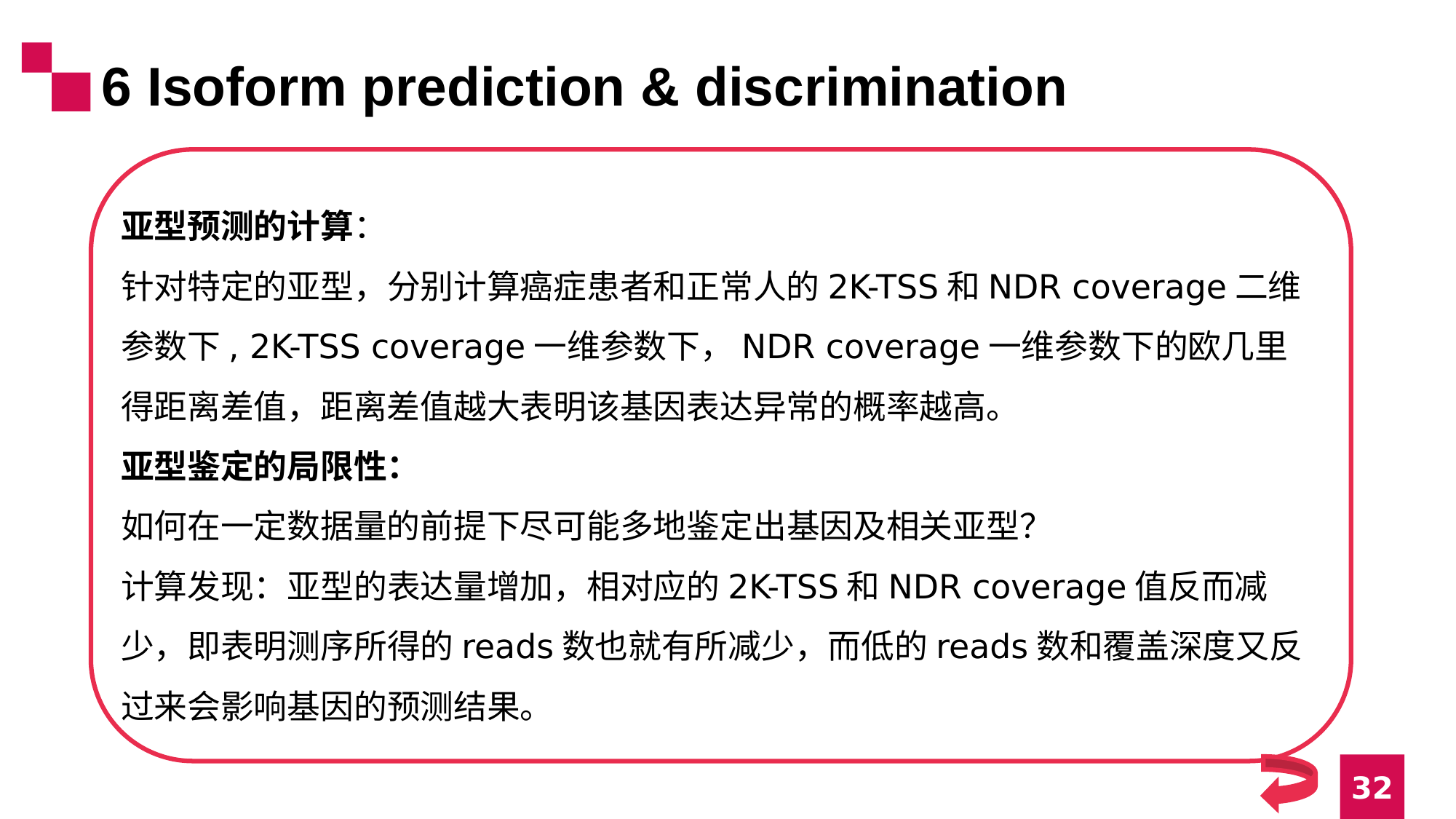

6 Isoform prediction & discrimination
亚型预测的计算：
针对特定的亚型，分别计算癌症患者和正常人的2K-TSS和NDR coverage二维参数下, 2K-TSS coverage一维参数下，NDR coverage一维参数下的欧几里得距离差值，距离差值越大表明该基因表达异常的概率越高。
亚型鉴定的局限性：
如何在一定数据量的前提下尽可能多地鉴定出基因及相关亚型？
计算发现：亚型的表达量增加，相对应的2K-TSS和NDR coverage值反而减少，即表明测序所得的reads数也就有所减少，而低的reads数和覆盖深度又反过来会影响基因的预测结果。

32